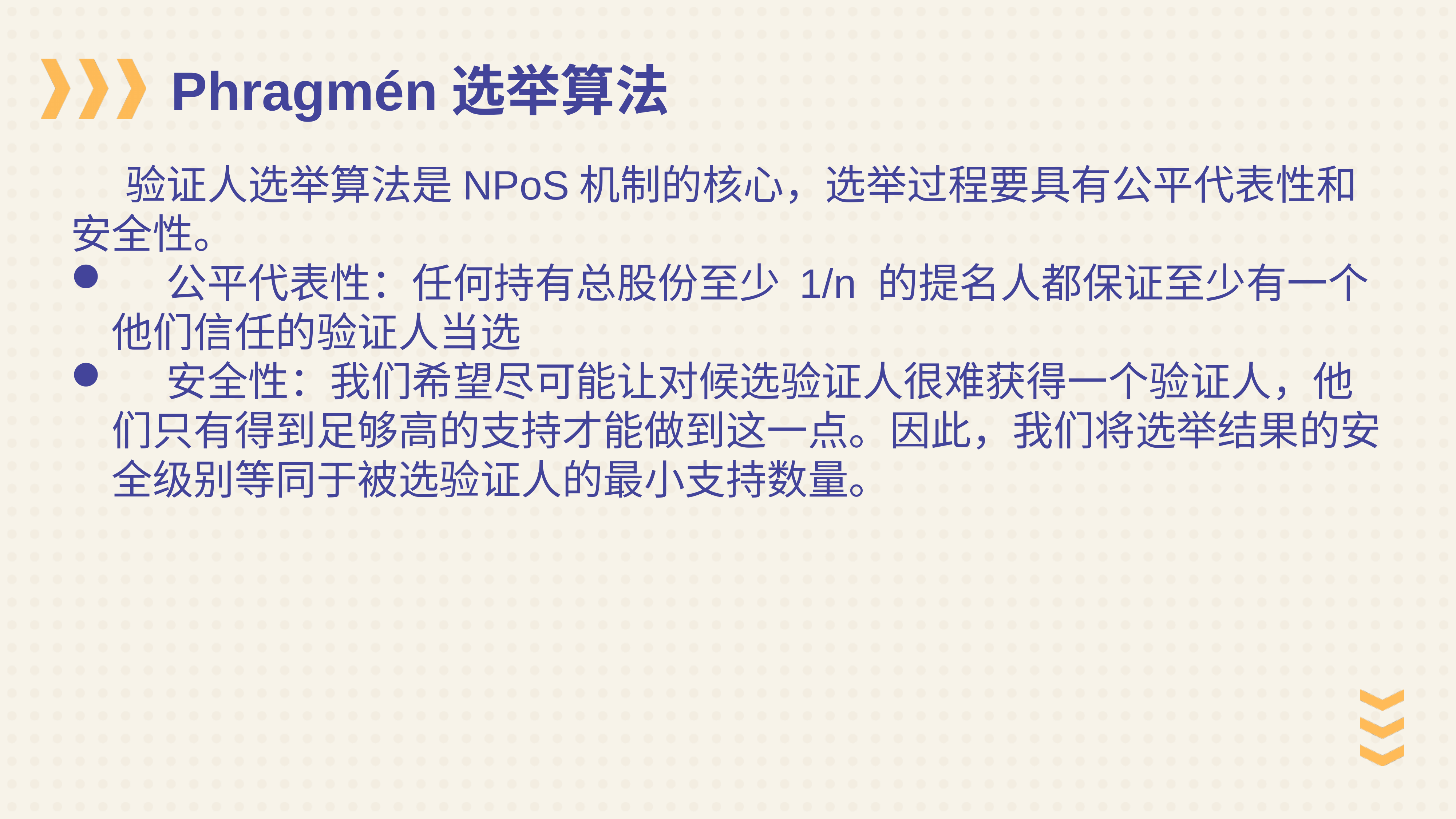

Phragmén选举算法
	验证人选举算法是NPoS机制的核心，选举过程要具有公平代表性和安全性。
	公平代表性：任何持有总股份至少 1/n 的提名人都保证至少有一个他们信任的验证人当选
	安全性：我们希望尽可能让对候选验证人很难获得一个验证人，他们只有得到足够高的支持才能做到这一点。因此，我们将选举结果的安全级别等同于被选验证人的最小支持数量。